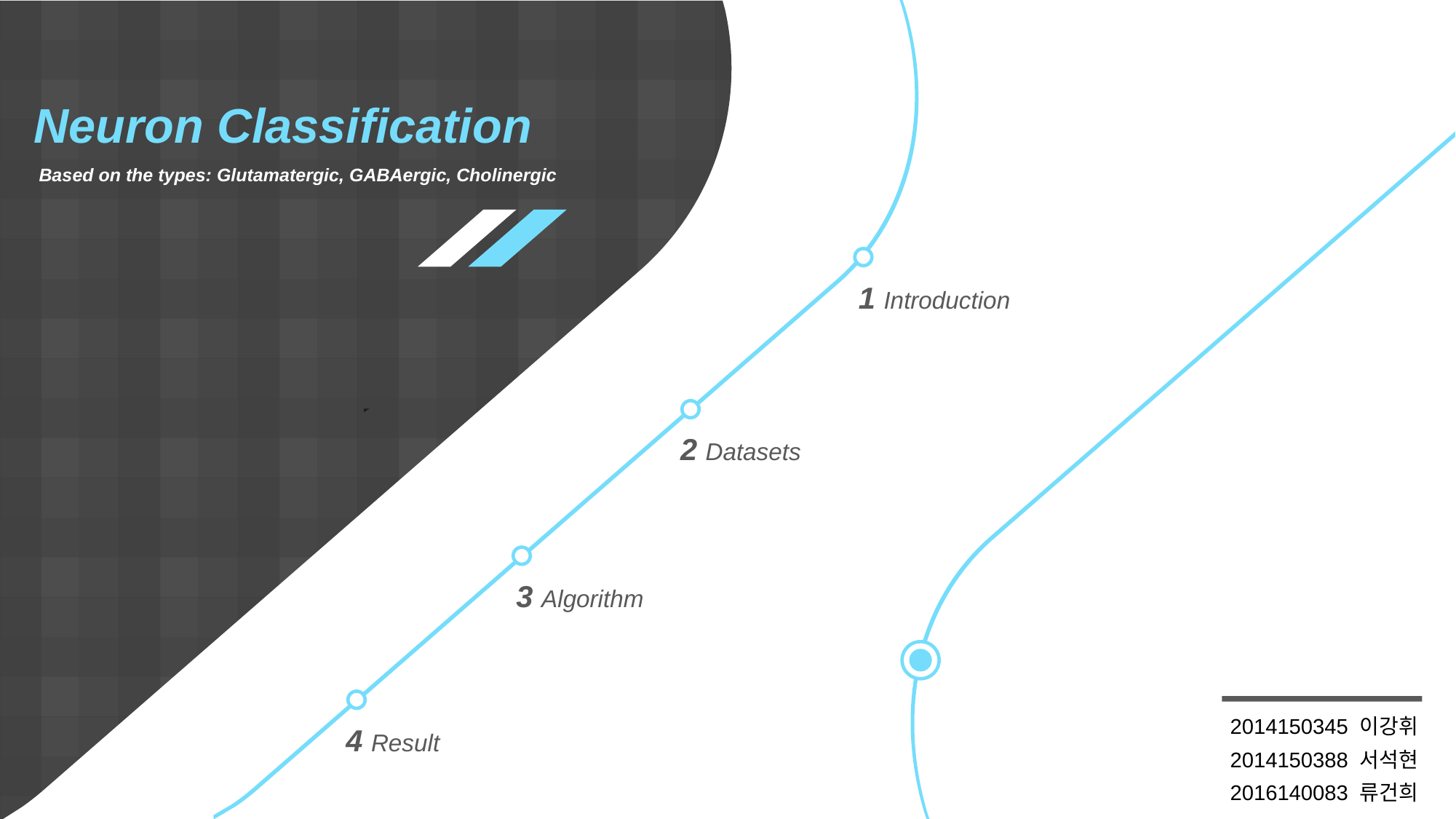

Neuron Classification
 Based on the types: Glutamatergic, GABAergic, Cholinergic

1 Introduction

2 Datasets

3 Algorithm

2014150345 이강휘 2014150388 서석현 2016140083 류건희
4 Result